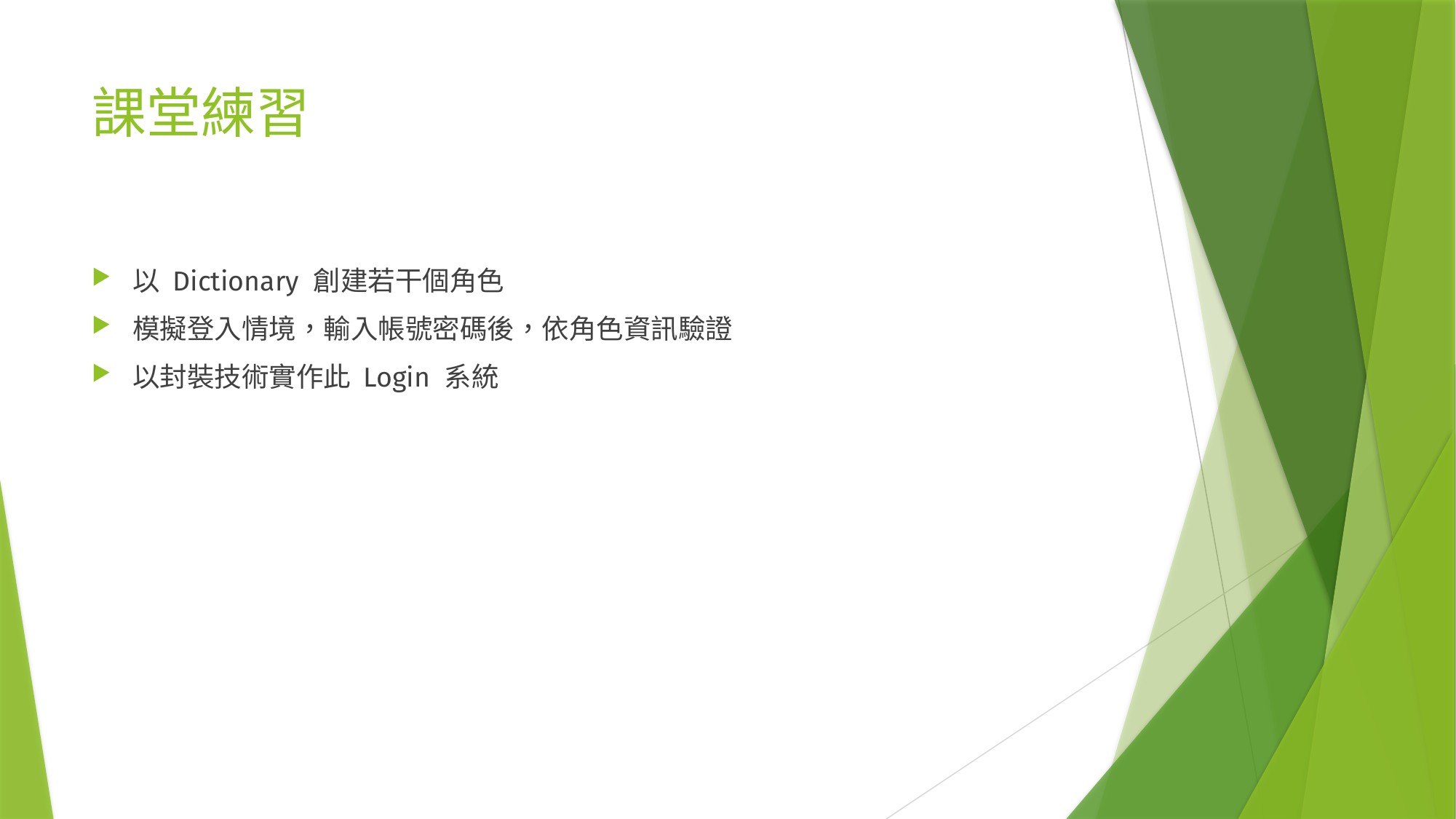

# 課堂練習
以 Dictionary 創建若干個角色
模擬登入情境，輸入帳號密碼後，依角色資訊驗證
以封裝技術實作此 Login 系統